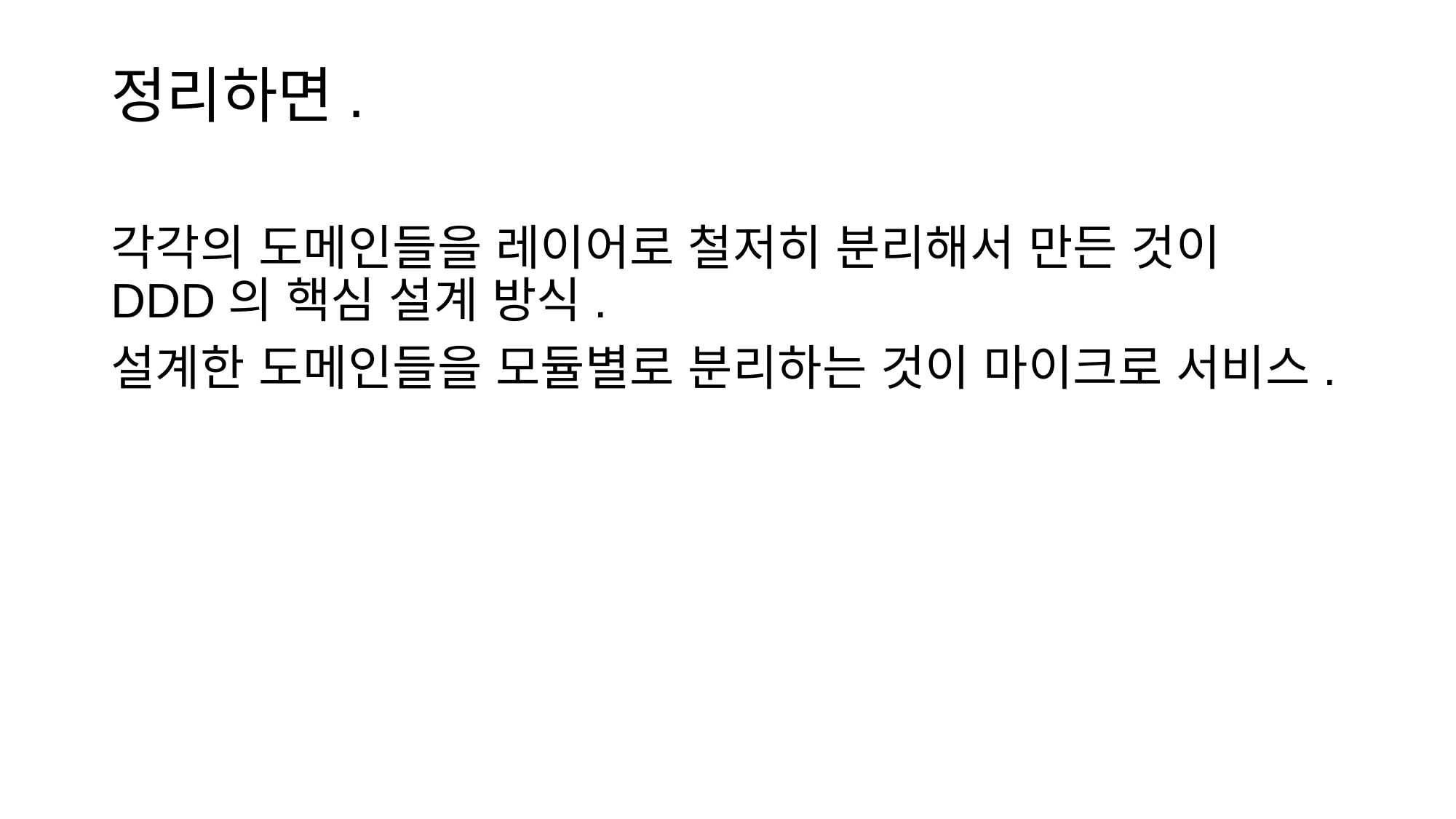

정리하면.
각각의 도메인들을 레이어로 철저히 분리해서 만든 것이 DDD의 핵심 설계 방식.
설계한 도메인들을 모듈별로 분리하는 것이 마이크로 서비스.